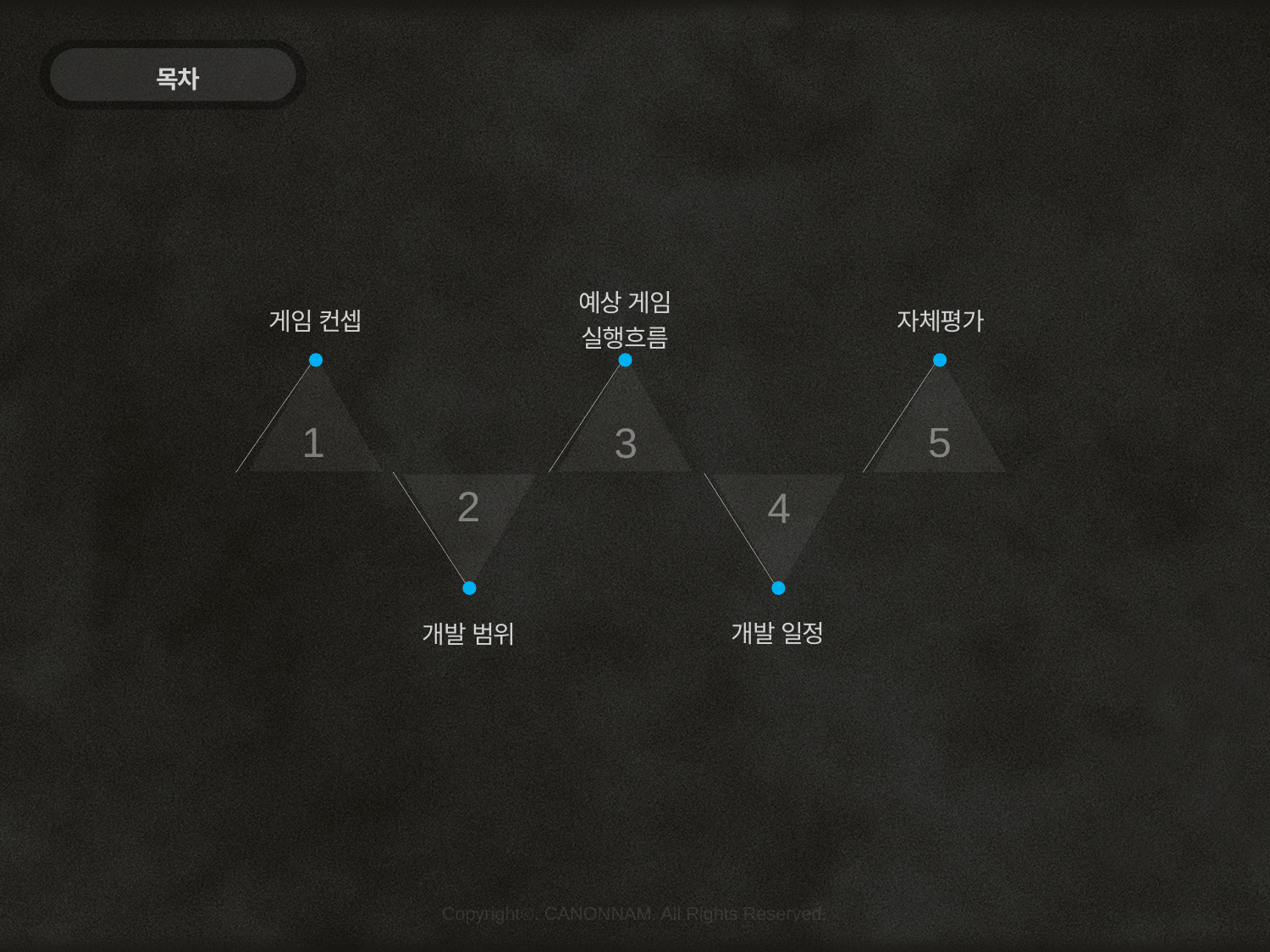

목차
예상 게임 실행흐름
자체평가
게임 컨셉

1
5
3
2

4

개발 일정
개발 범위